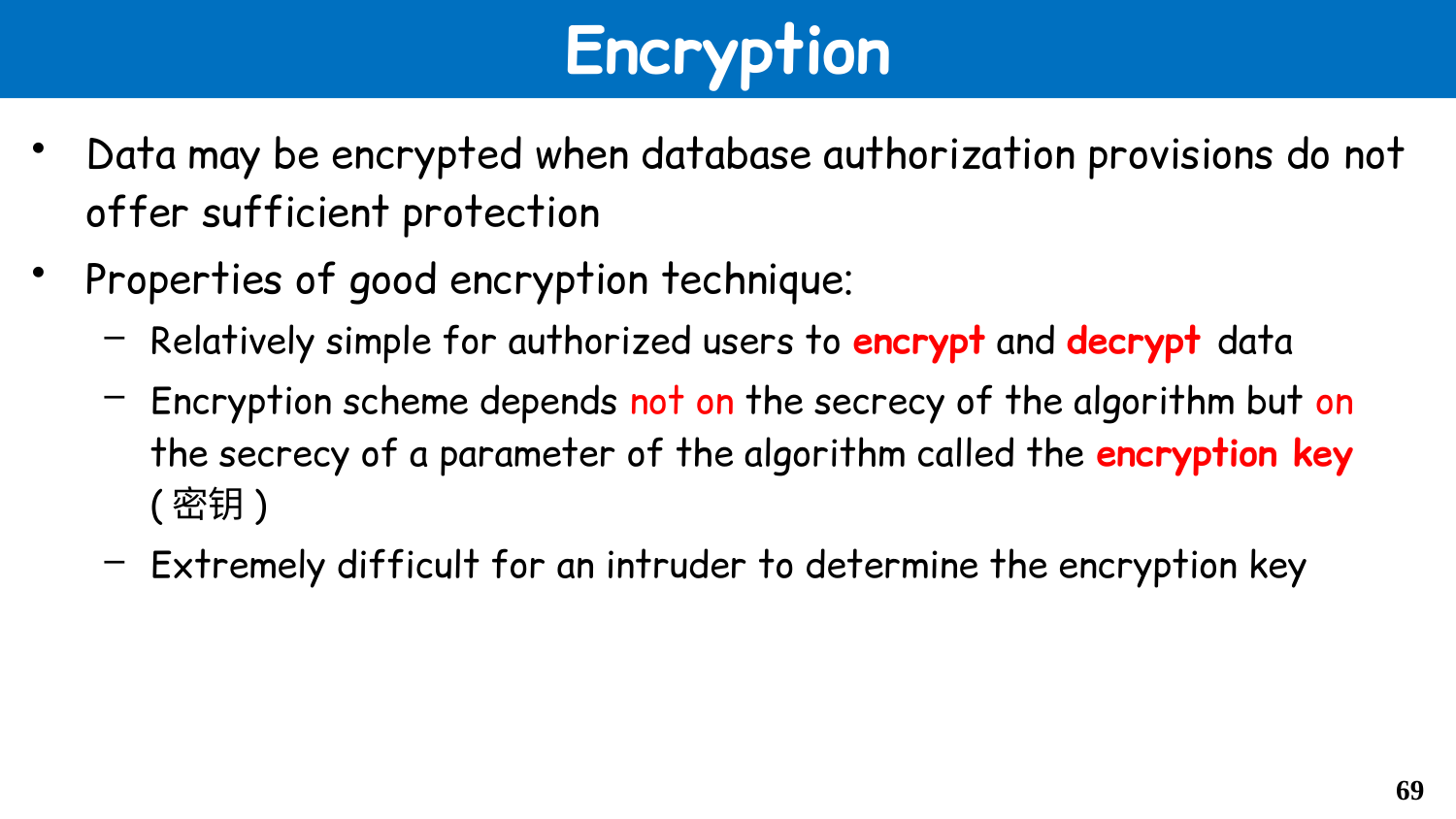

# Encryption
Data may be encrypted when database authorization provisions do not offer sufficient protection
Properties of good encryption technique:
Relatively simple for authorized users to encrypt and decrypt data
Encryption scheme depends not on the secrecy of the algorithm but on the secrecy of a parameter of the algorithm called the encryption key (密钥)
Extremely difficult for an intruder to determine the encryption key